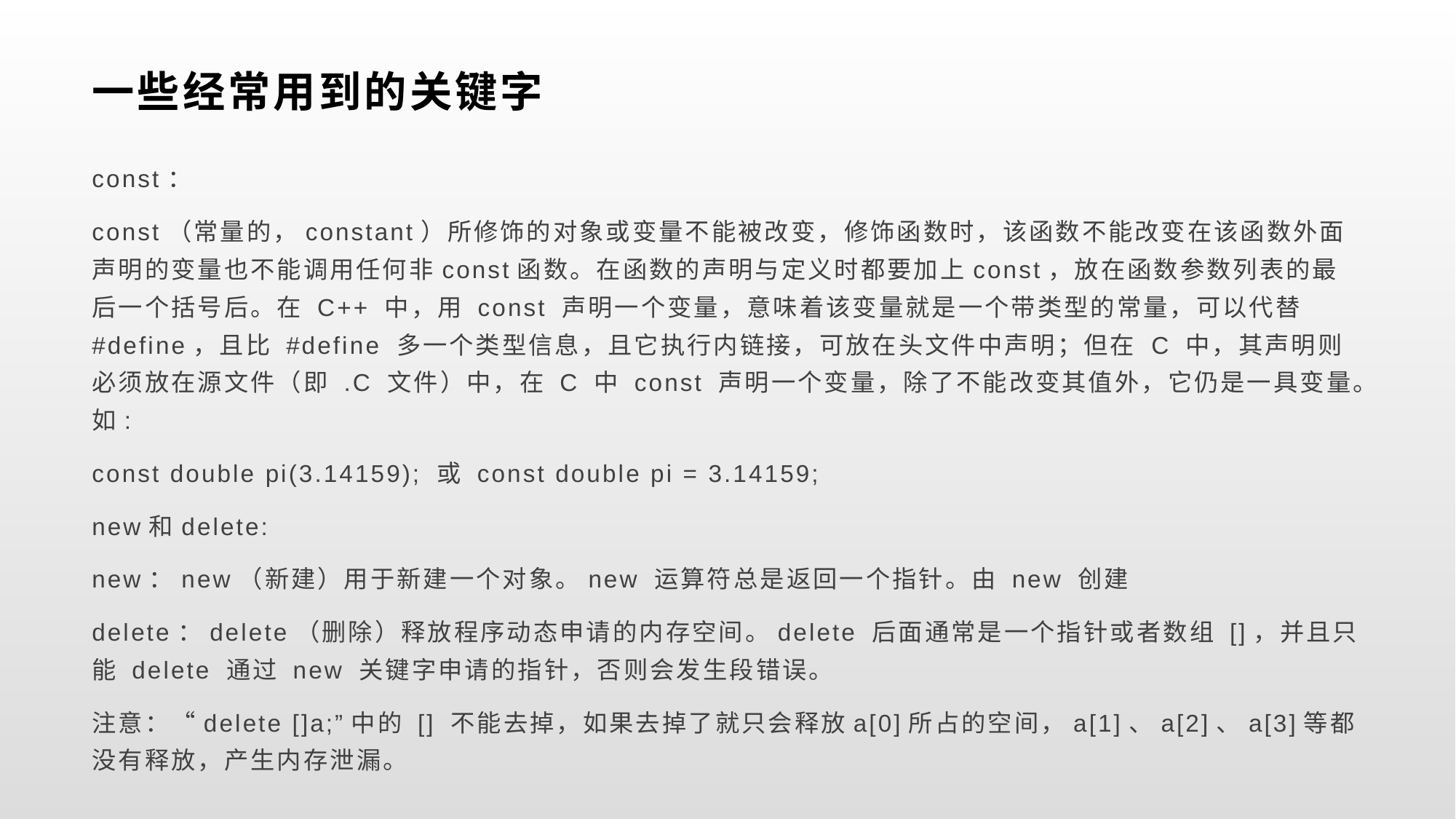

# 一些经常用到的关键字
const：
const（常量的，constant）所修饰的对象或变量不能被改变，修饰函数时，该函数不能改变在该函数外面声明的变量也不能调用任何非const函数。在函数的声明与定义时都要加上const，放在函数参数列表的最后一个括号后。在 C++ 中，用 const 声明一个变量，意味着该变量就是一个带类型的常量，可以代替 #define，且比 #define 多一个类型信息，且它执行内链接，可放在头文件中声明；但在 C 中，其声明则必须放在源文件（即 .C 文件）中，在 C 中 const 声明一个变量，除了不能改变其值外，它仍是一具变量。如:
const double pi(3.14159); 或 const double pi = 3.14159;
new和delete:
new：new（新建）用于新建一个对象。new 运算符总是返回一个指针。由 new 创建
delete：delete（删除）释放程序动态申请的内存空间。delete 后面通常是一个指针或者数组 []，并且只能 delete 通过 new 关键字申请的指针，否则会发生段错误。
注意：“delete []a;”中的 [] 不能去掉，如果去掉了就只会释放a[0]所占的空间，a[1]、a[2]、a[3]等都没有释放，产生内存泄漏。